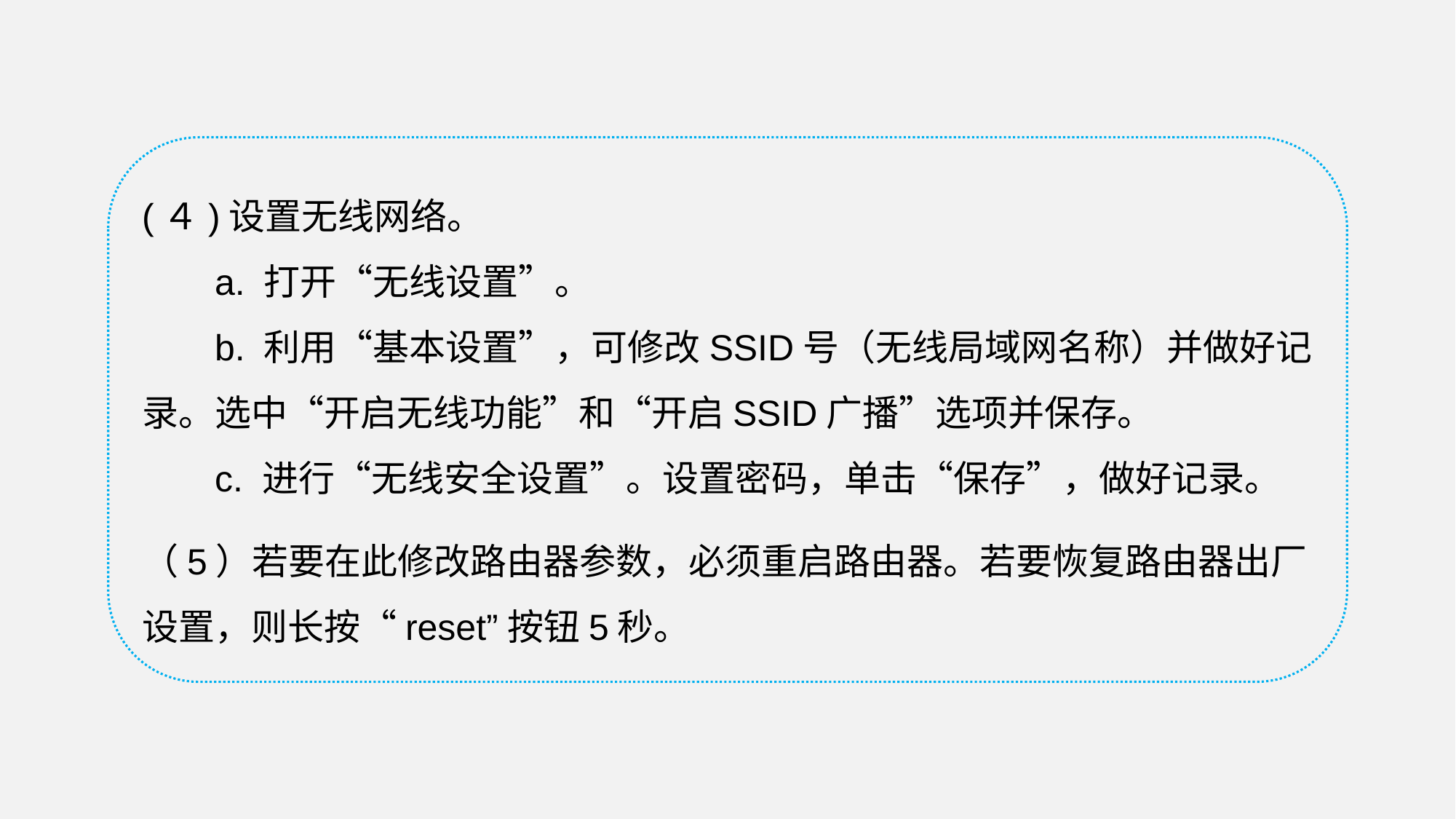

(４)设置无线网络。
a. 打开“无线设置”。
b. 利用“基本设置”，可修改SSID号（无线局域网名称）并做好记录。选中“开启无线功能”和“开启SSID广播”选项并保存。
c. 进行“无线安全设置”。设置密码，单击“保存”，做好记录。
（5）若要在此修改路由器参数，必须重启路由器。若要恢复路由器出厂设置，则长按“reset”按钮5秒。